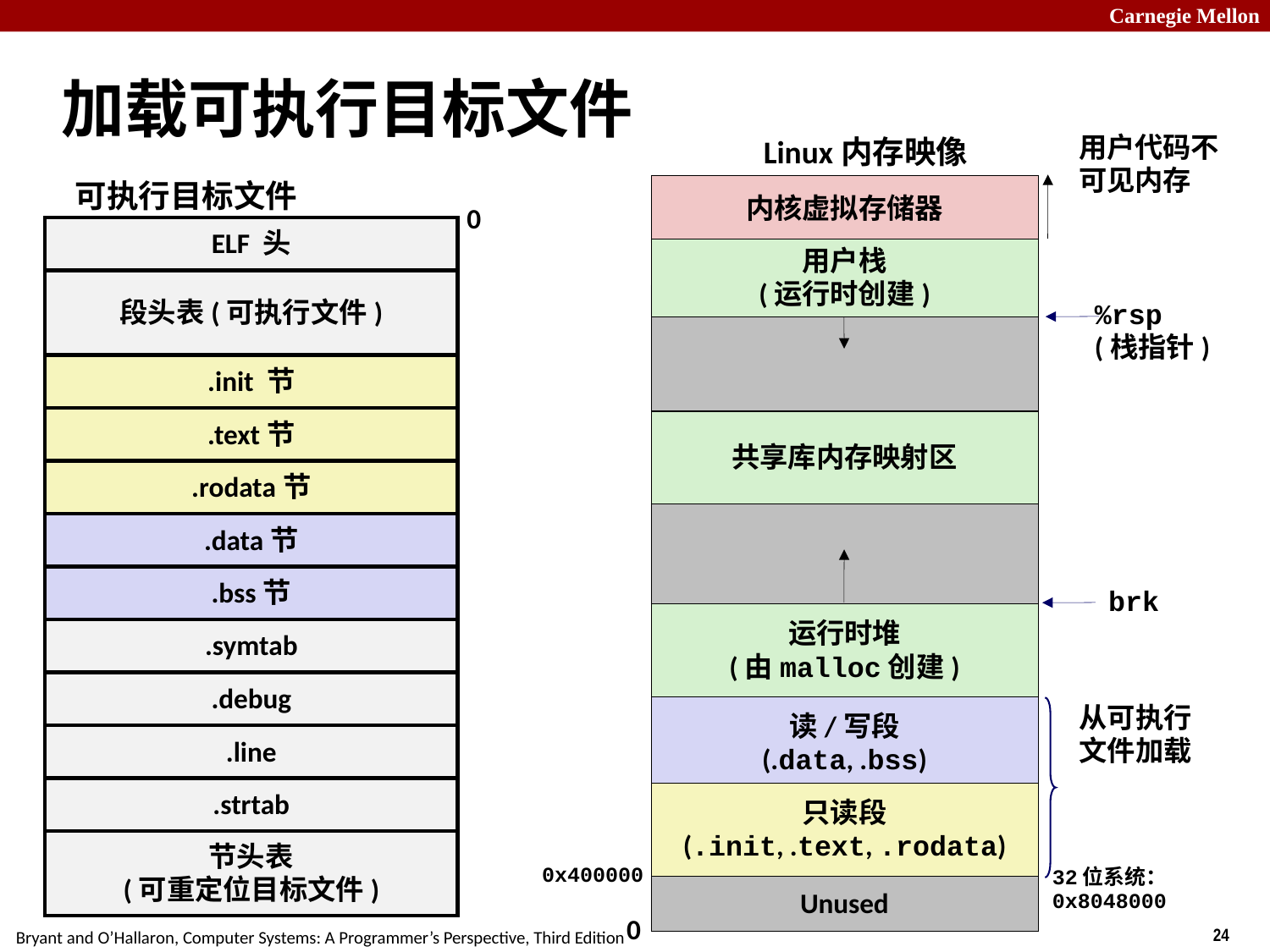

加载可执行目标文件
用户代码不可见内存
Linux内存映像
可执行目标文件

内核虚拟存储器
0
ELF 头
用户栈
(运行时创建)
段头表(可执行文件)

%rsp
(栈指针)

.init 节
.text节
共享库内存映射区
.rodata节

.data节

.bss节
brk

运行时堆
(由malloc创建)
.symtab
.debug
从可执行
文件加载
读/写段
(.data, .bss)

.line
.strtab
只读段
(.init, .text, .rodata)
节头表
(可重定位目标文件)
0x400000
32位系统：
0x8048000
Unused
0